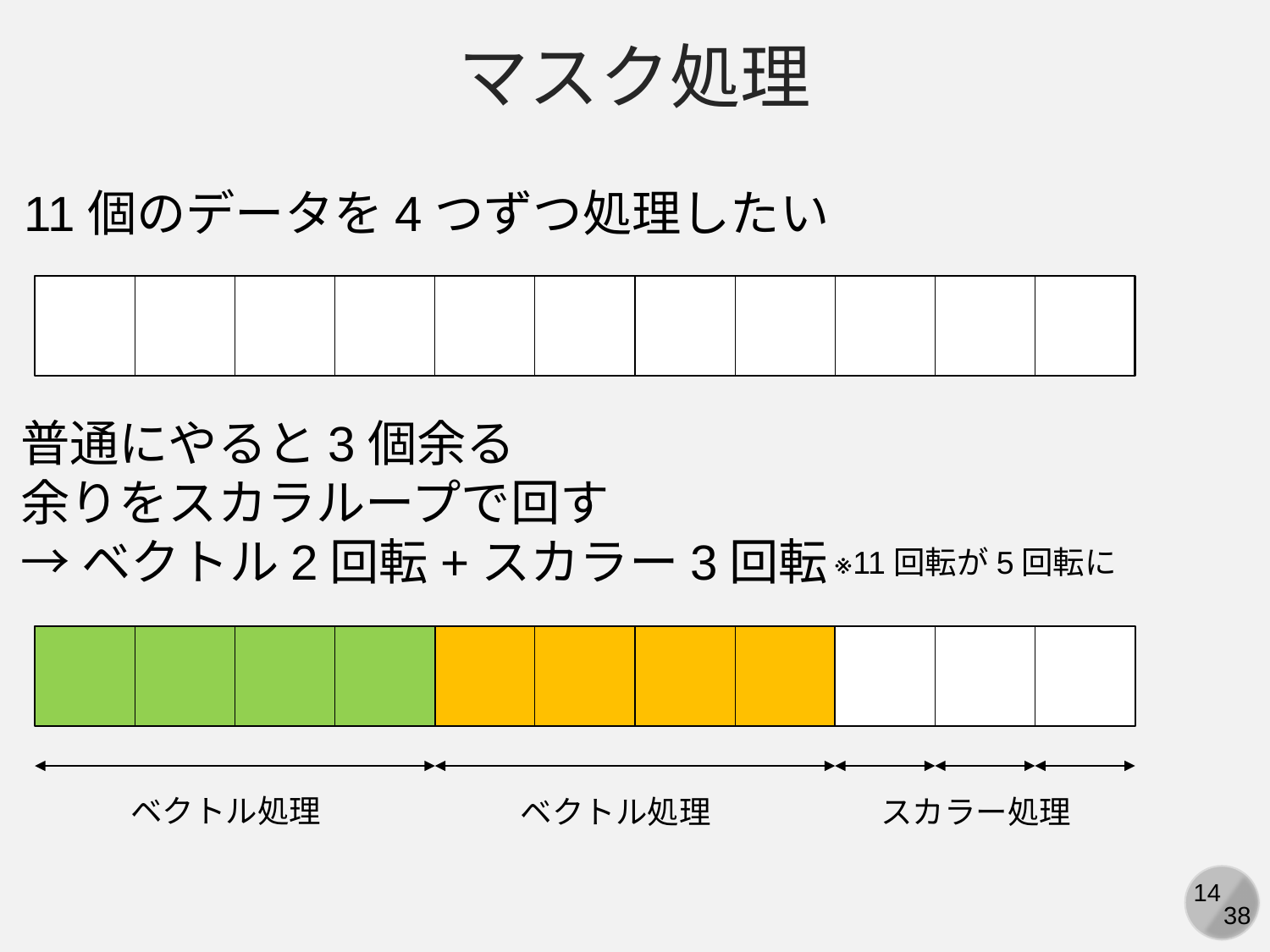

マスク処理
11個のデータを4つずつ処理したい

普通にやると3個余る
余りをスカラループで回す
→ベクトル2回転+スカラー3回転
※11回転が5回転に

ベクトル処理
ベクトル処理
スカラー処理